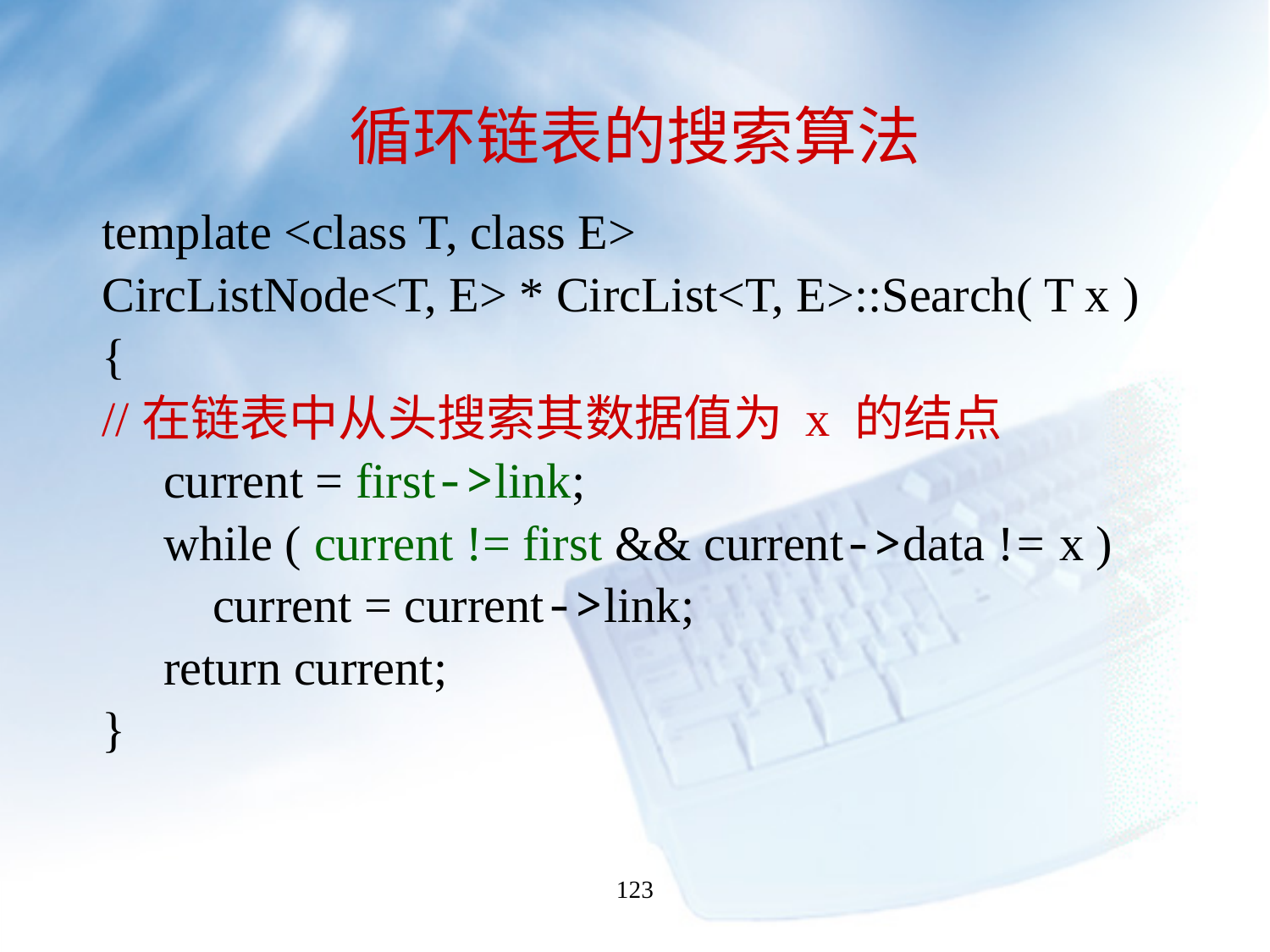

循环链表的搜索算法
template <class T, class E>
CircListNode<T, E> * CircList<T, E>::Search( T x )
{
//在链表中从头搜索其数据值为 x 的结点
     current = first->link;
     while ( current != first && current->data != x )
         current = current->link;
     return current;
}
123